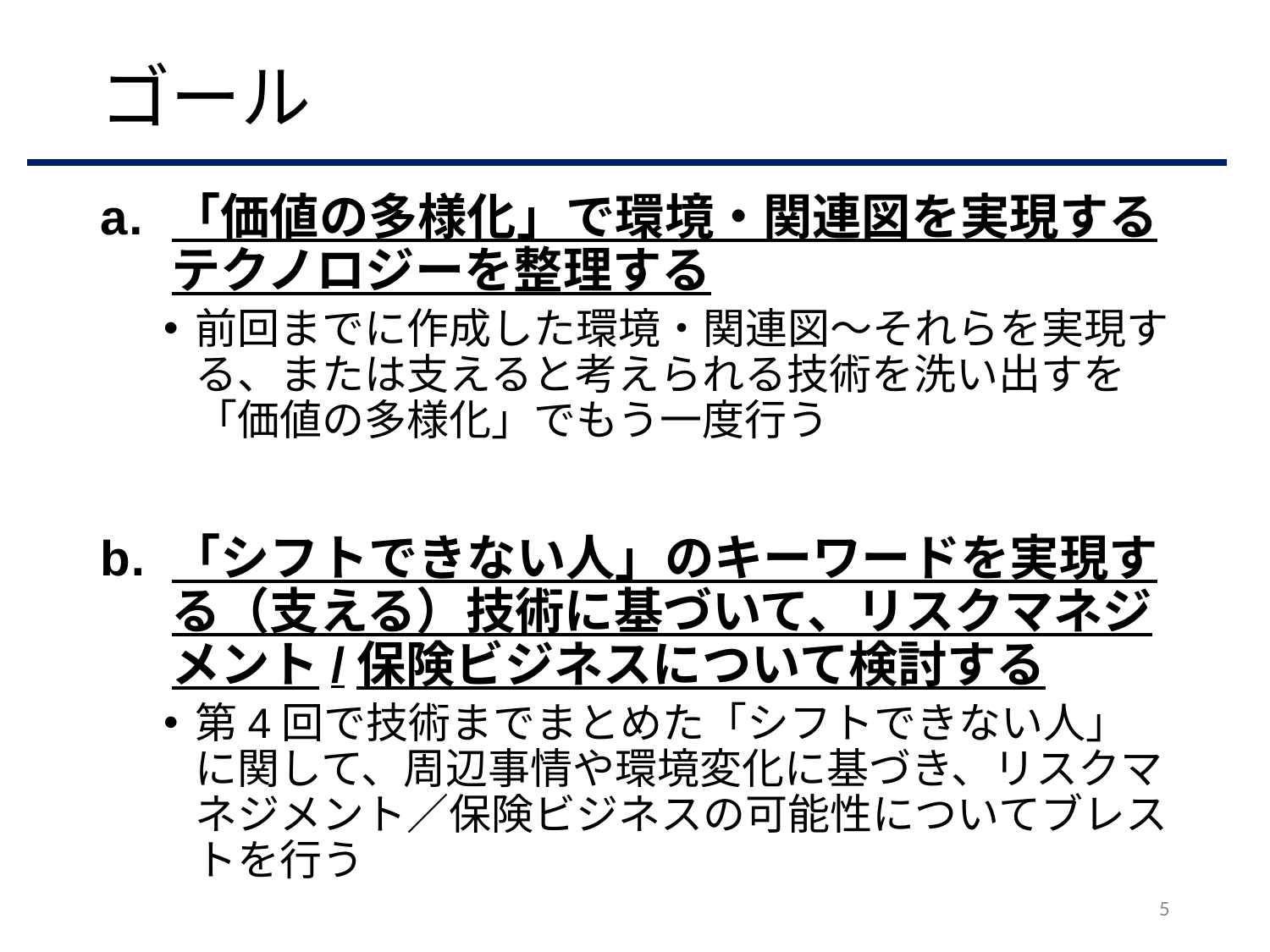

# ゴール
「価値の多様化」で環境・関連図を実現するテクノロジーを整理する
前回までに作成した環境・関連図〜それらを実現する、または支えると考えられる技術を洗い出すを「価値の多様化」でもう一度行う

「シフトできない人」のキーワードを実現する（支える）技術に基づいて、リスクマネジメント/保険ビジネスについて検討する
第4回で技術までまとめた「シフトできない人」に関して、周辺事情や環境変化に基づき、リスクマネジメント／保険ビジネスの可能性についてブレストを行う
5